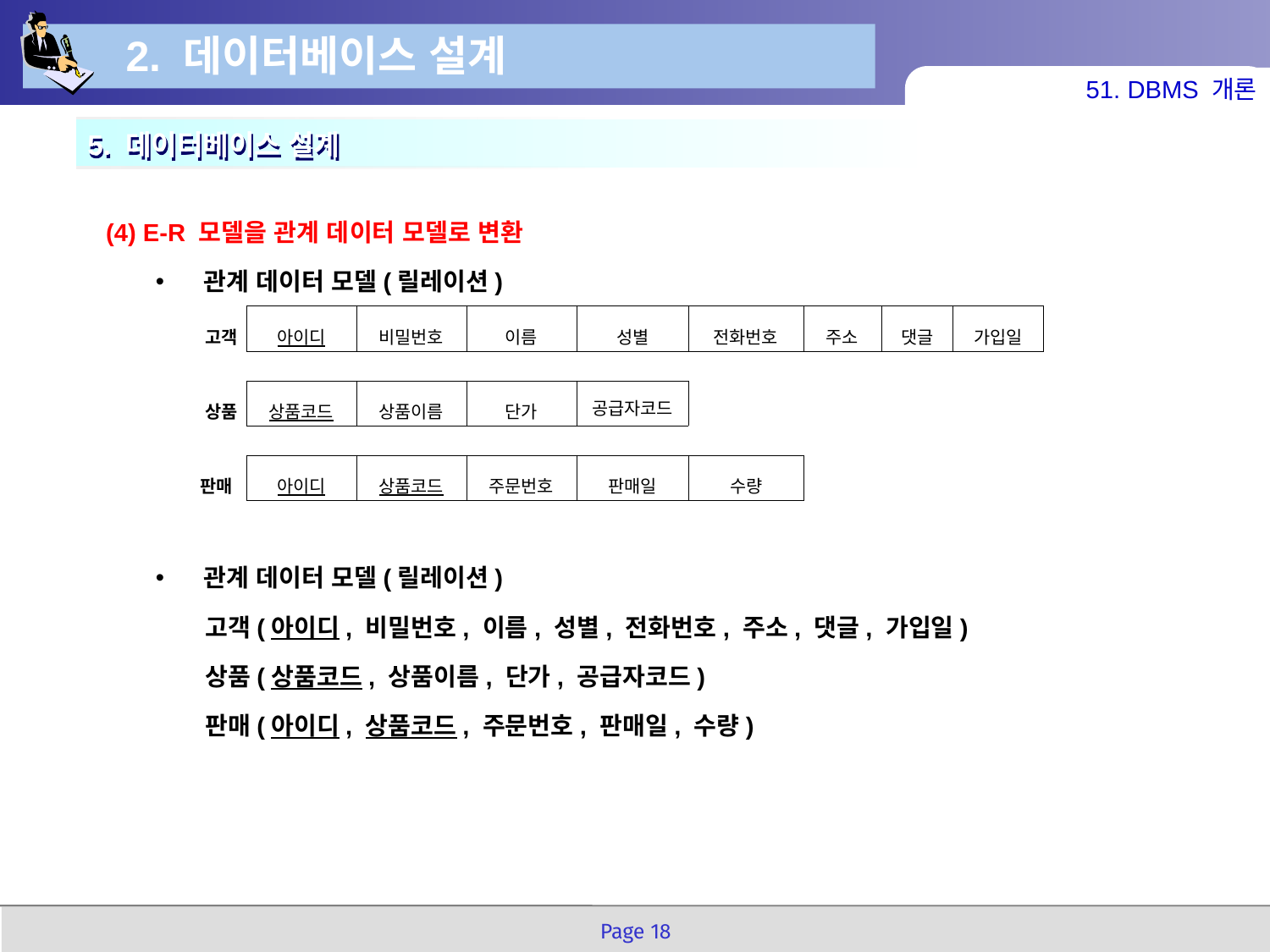

2. 데이터베이스 설계
51. DBMS 개론

5. 데이터베이스 설계
(4) E-R 모델을 관계 데이터 모델로 변환
관계 데이터 모델(릴레이션)

관계 데이터 모델(릴레이션)
   고객(아이디, 비밀번호, 이름, 성별, 전화번호, 주소, 댓글, 가입일)
   상품(상품코드, 상품이름, 단가, 공급자코드)
   판매(아이디, 상품코드, 주문번호, 판매일, 수량)

| 고객 | 아이디 | 비밀번호 | 이름 | 성별 | 전화번호 | 주소 | 댓글 | 가입일 |
| --- | --- | --- | --- | --- | --- | --- | --- | --- |
|  |  |  |  |  |  |  |  |  |
| 상품 | 상품코드 | 상품이름 | 단가 | 공급자코드 |  |  |  |  |
|  |  |  |  |  |  |  |  |  |
| 판매 | 아이디 | 상품코드 | 주문번호 | 판매일 | 수량 |  |  |  |
Page 18